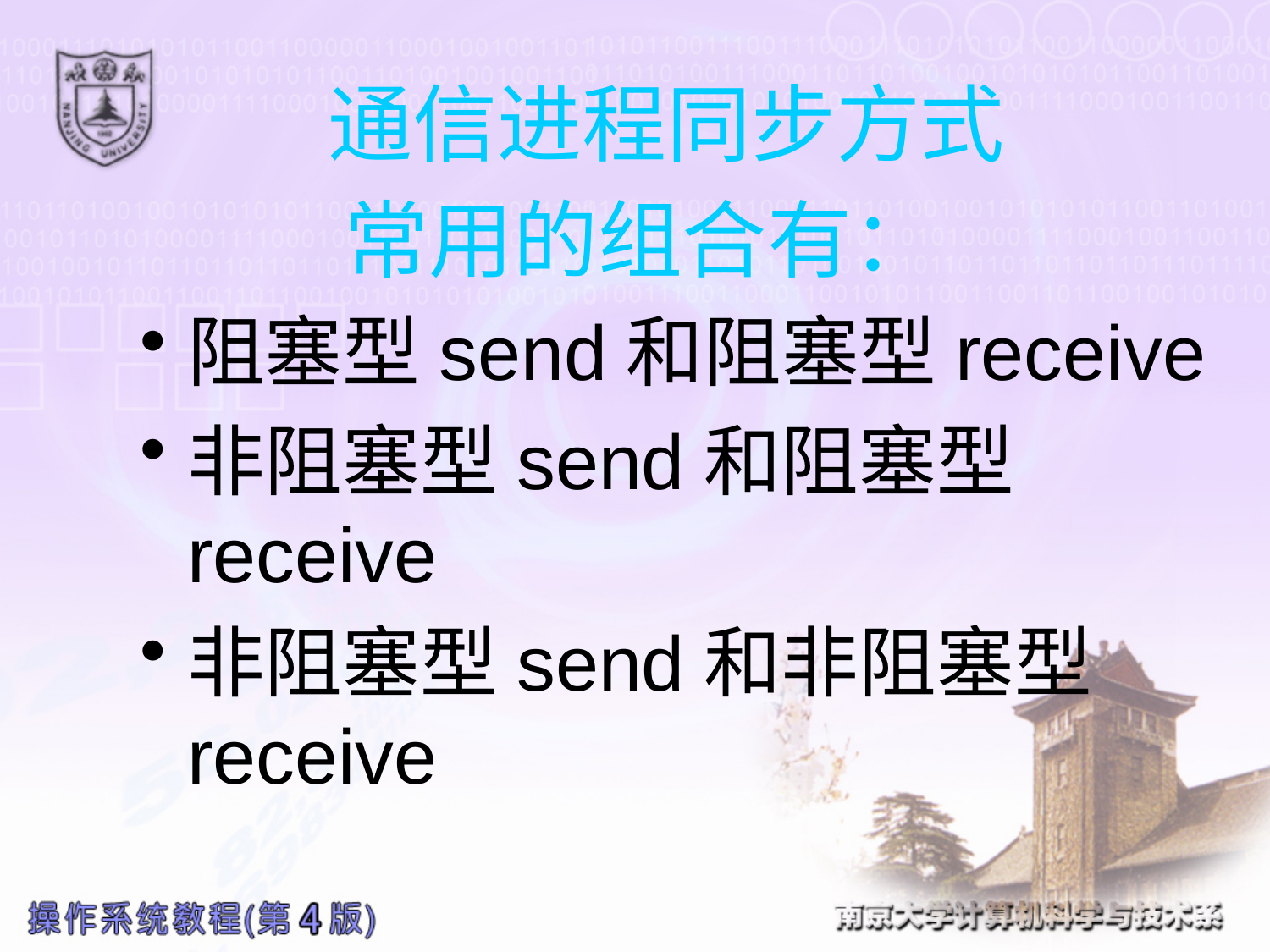

# 通信进程同步方式
               常用的组合有：
阻塞型send和阻塞型receive
非阻塞型send和阻塞型receive
非阻塞型send和非阻塞型receive